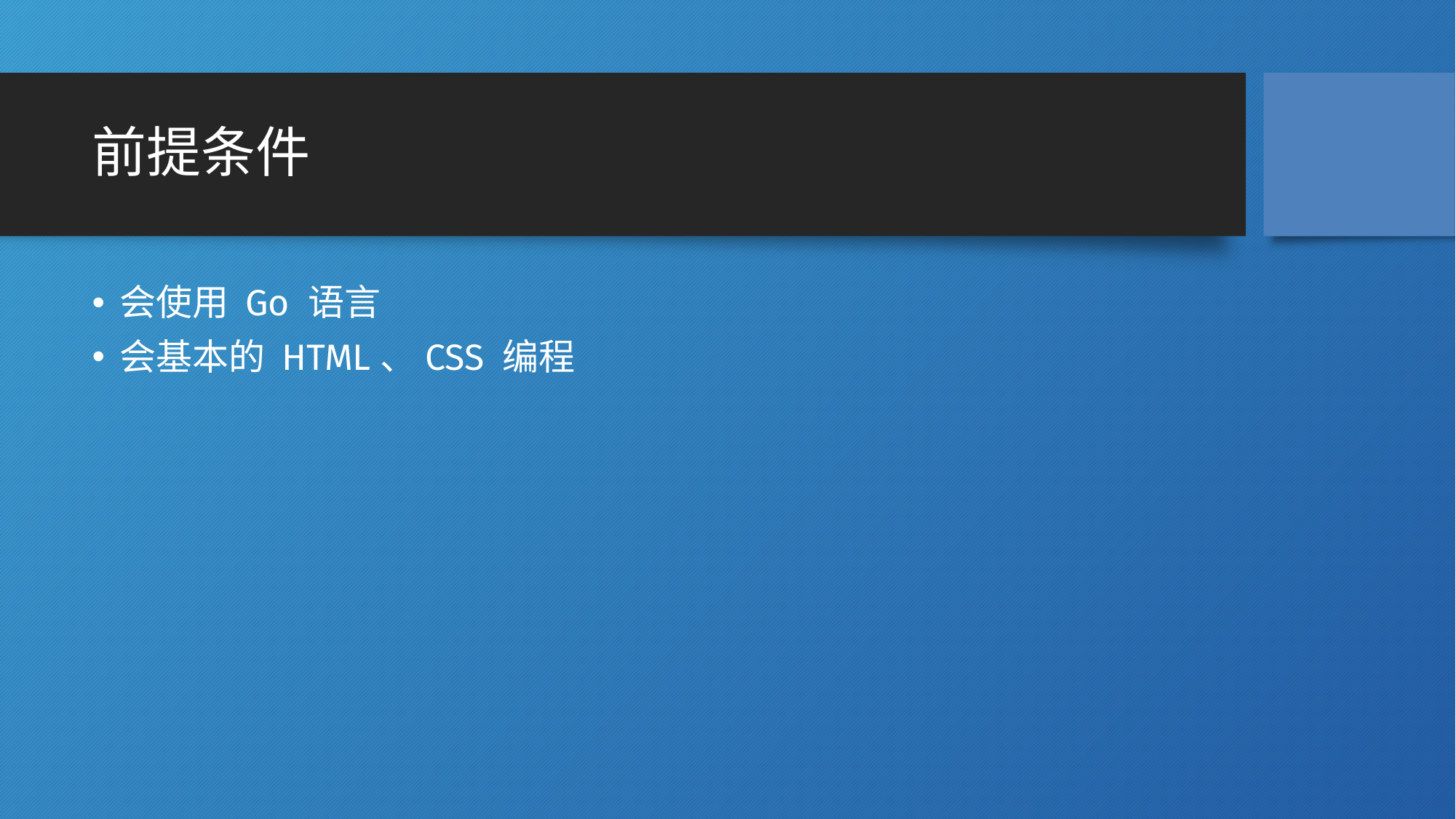

# 前提条件
会使用 Go 语言
会基本的 HTML、CSS 编程